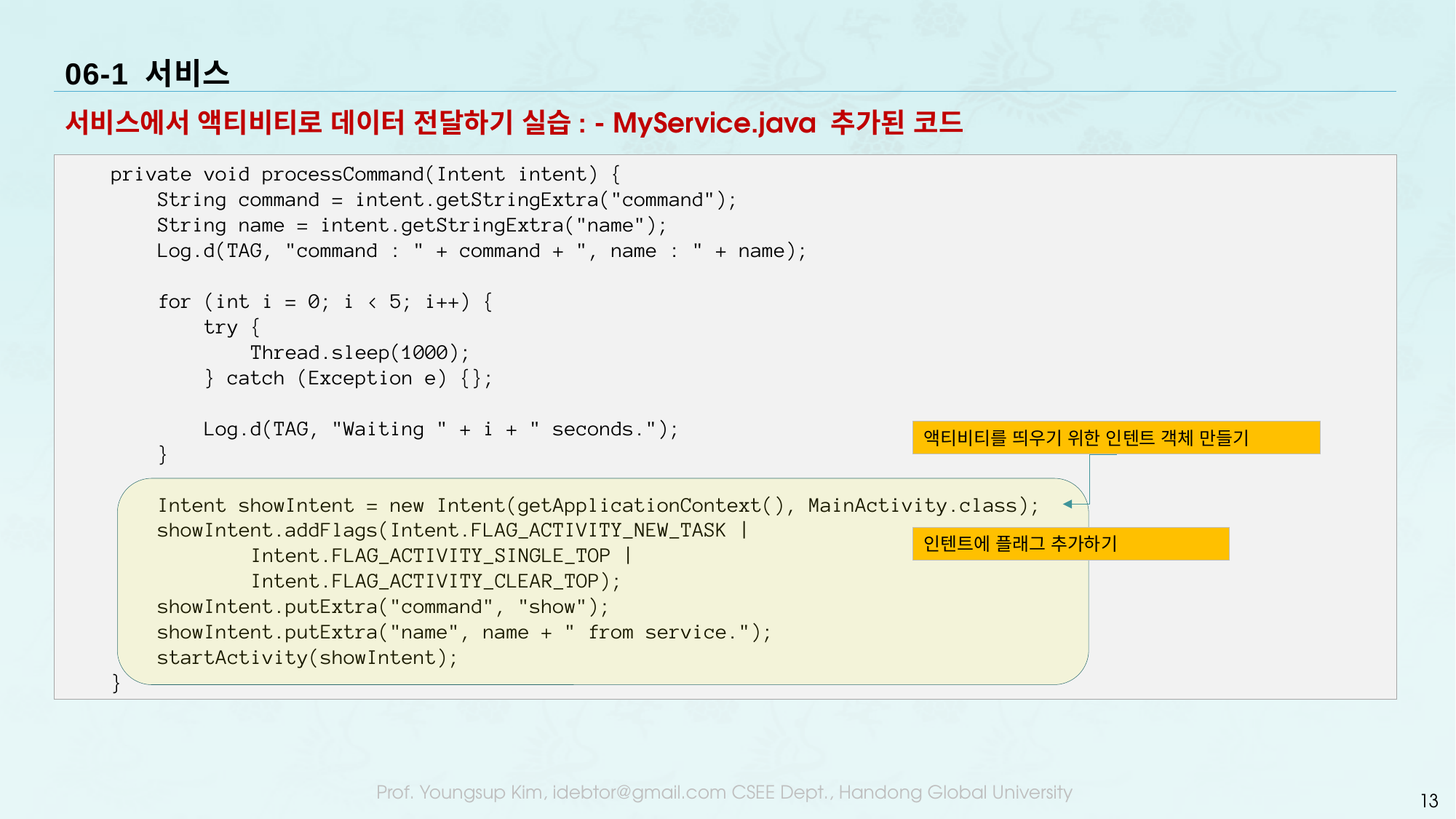

# 06-1 서비스
서비스에서 액티비티로 데이터 전달하기 실습: - MyService.java 추가된 코드

    private void processCommand(Intent intent) {
        String command = intent.getStringExtra("command");
        String name = intent.getStringExtra("name");
        Log.d(TAG, "command : " + command + ", name : " + name);

        for (int i = 0; i < 5; i++) {
            try {
                Thread.sleep(1000);
            } catch (Exception e) {};

            Log.d(TAG, "Waiting " + i + " seconds.");
        }

        Intent showIntent = new Intent(getApplicationContext(), MainActivity.class);
        showIntent.addFlags(Intent.FLAG_ACTIVITY_NEW_TASK |
                Intent.FLAG_ACTIVITY_SINGLE_TOP |
                Intent.FLAG_ACTIVITY_CLEAR_TOP);
        showIntent.putExtra("command", "show");
        showIntent.putExtra("name", name + " from service.");
        startActivity(showIntent);
    }
액티비티를 띄우기 위한 인텐트 객체 만들기

인텐트에 플래그 추가하기
13